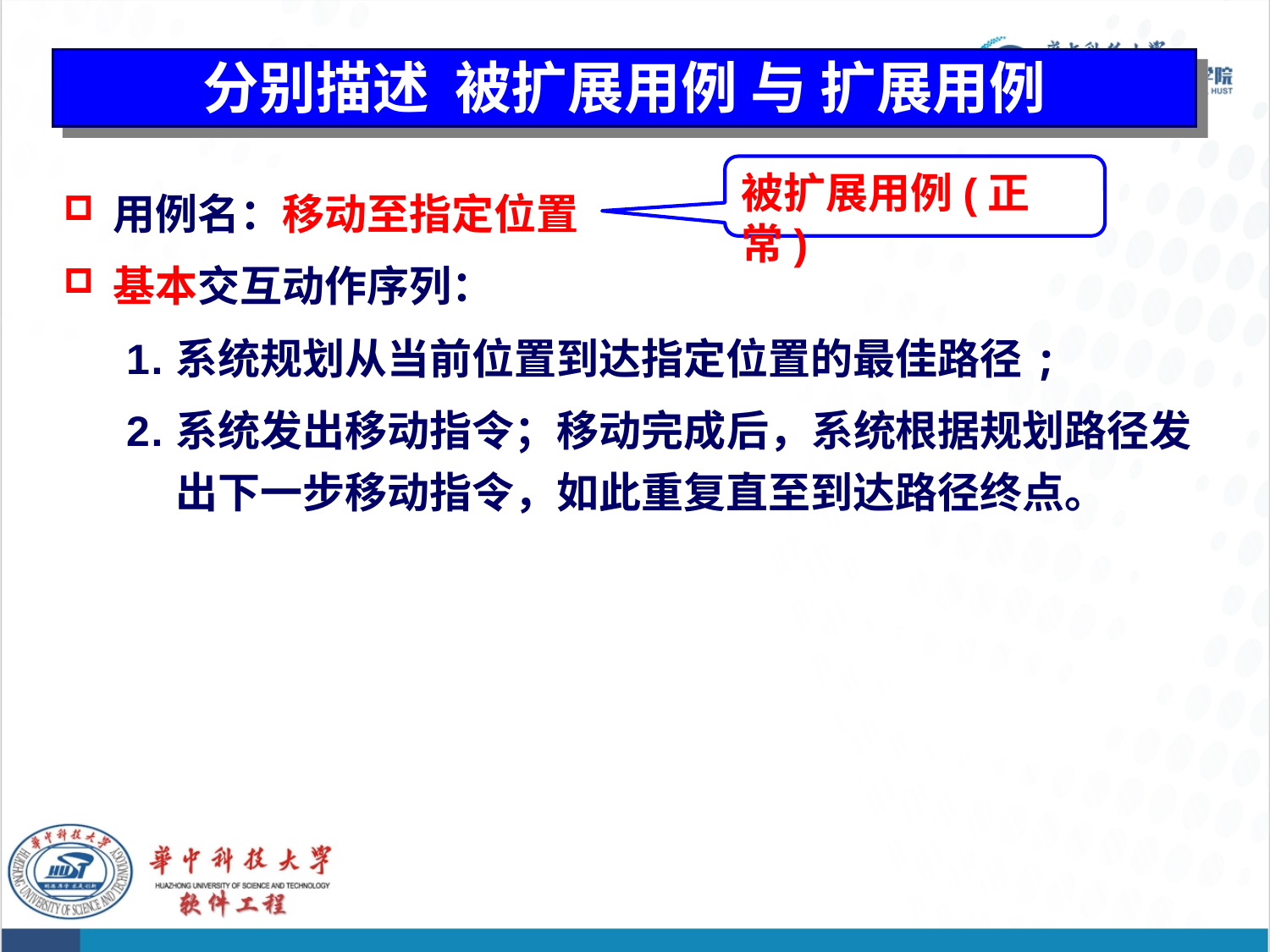

# 分别描述  被扩展用例 与 扩展用例
被扩展用例(正常)
用例名：移动至指定位置
基本交互动作序列：
系统规划从当前位置到达指定位置的最佳路径;
系统发出移动指令；移动完成后，系统根据规划路径发出下一步移动指令，如此重复直至到达路径终点。